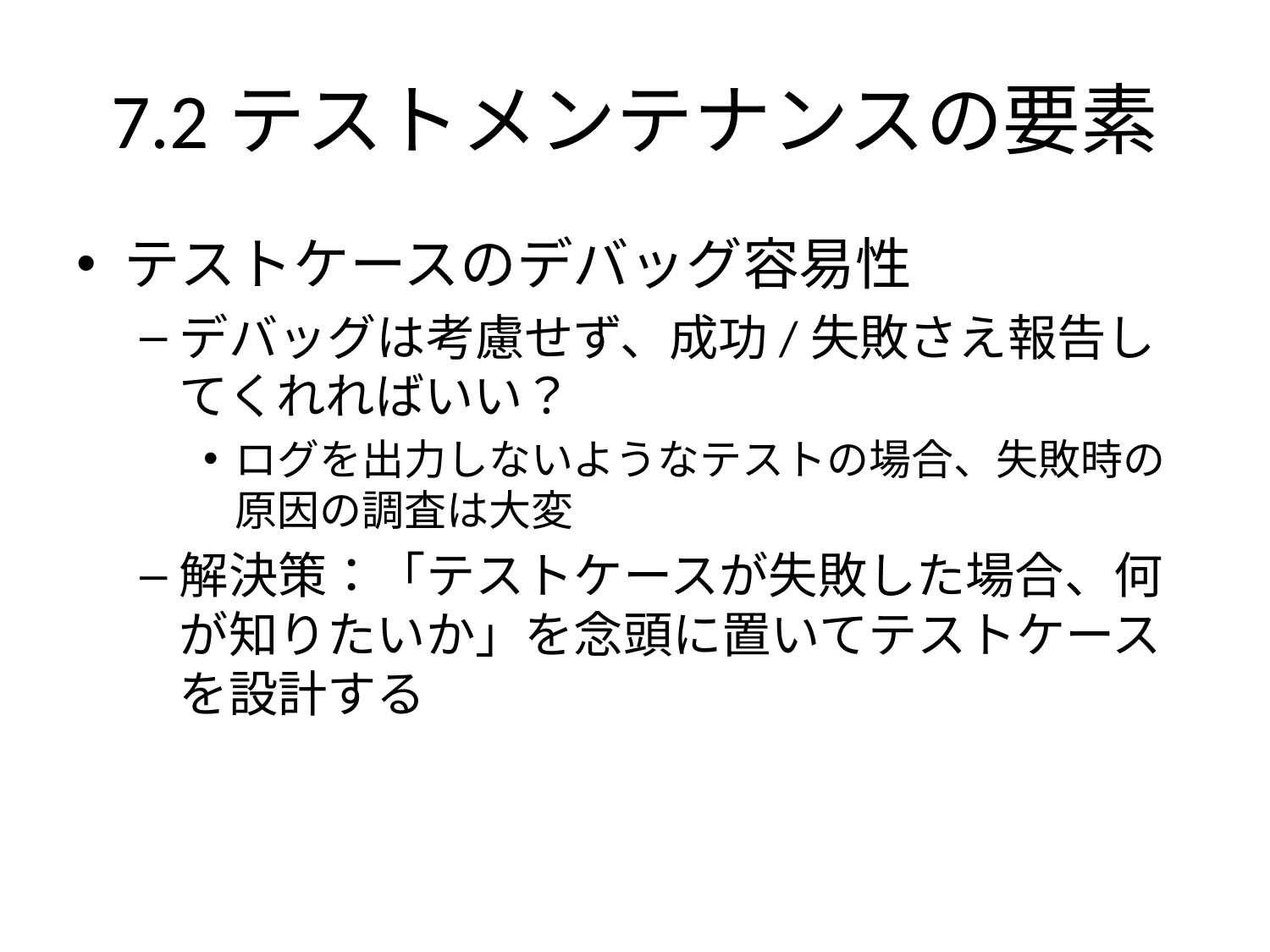

# 7.2テストメンテナンスの要素
テストケースのデバッグ容易性
デバッグは考慮せず、成功/失敗さえ報告してくれればいい？
ログを出力しないようなテストの場合、失敗時の原因の調査は大変
解決策：「テストケースが失敗した場合、何が知りたいか」を念頭に置いてテストケースを設計する